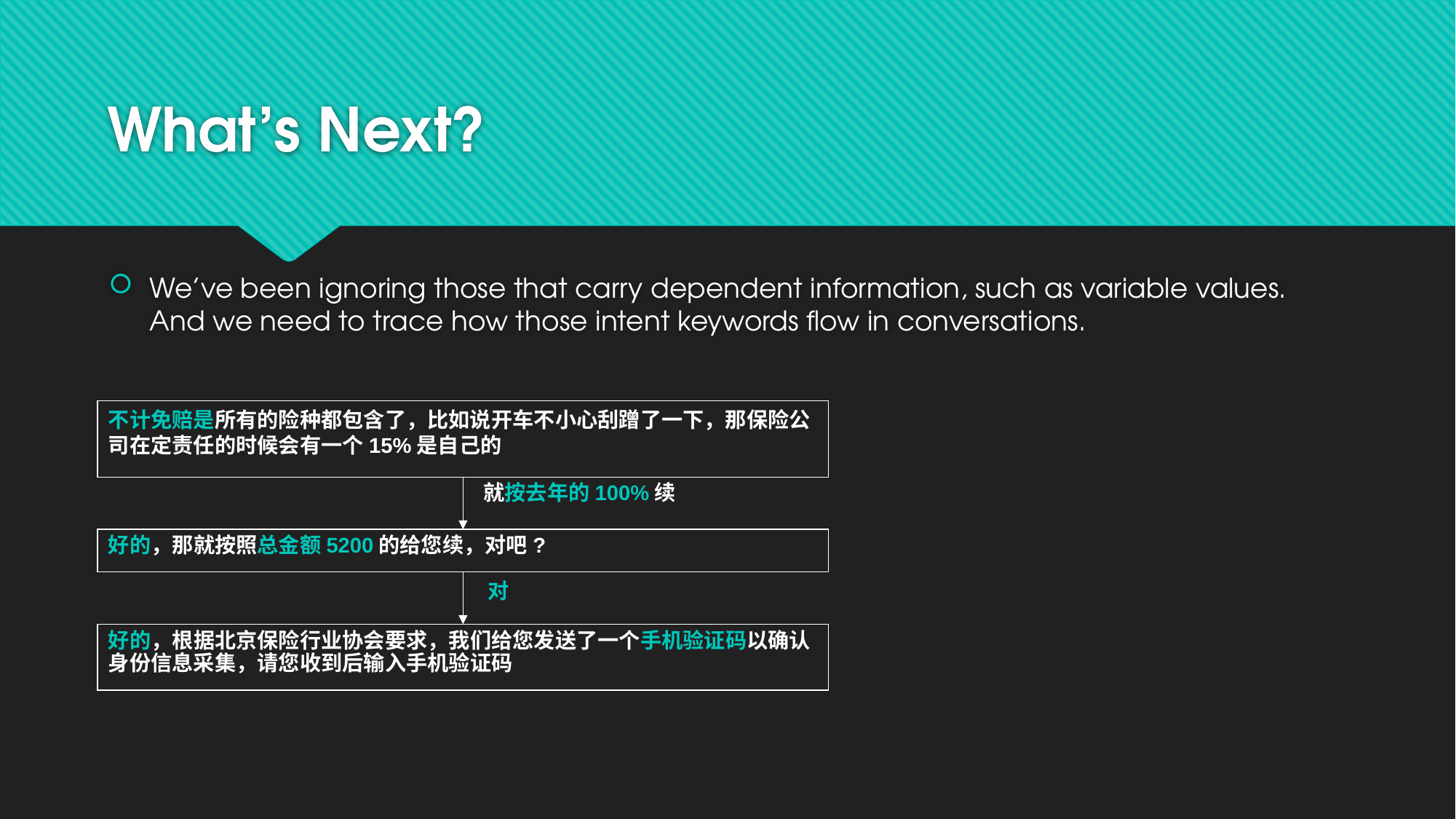

# What’s Next?
We’ve been ignoring those that carry dependent information, such as variable values. And we need to trace how those intent keywords flow in conversations.
不计免赔是所有的险种都包含了，比如说开车不小心刮蹭了一下，那保险公司在定责任的时候会有一个15%是自己的
就按去年的100%续
好的，那就按照总金额5200的给您续，对吧?
对
好的，根据北京保险行业协会要求，我们给您发送了一个手机验证码以确认身份信息采集，请您收到后输入手机验证码